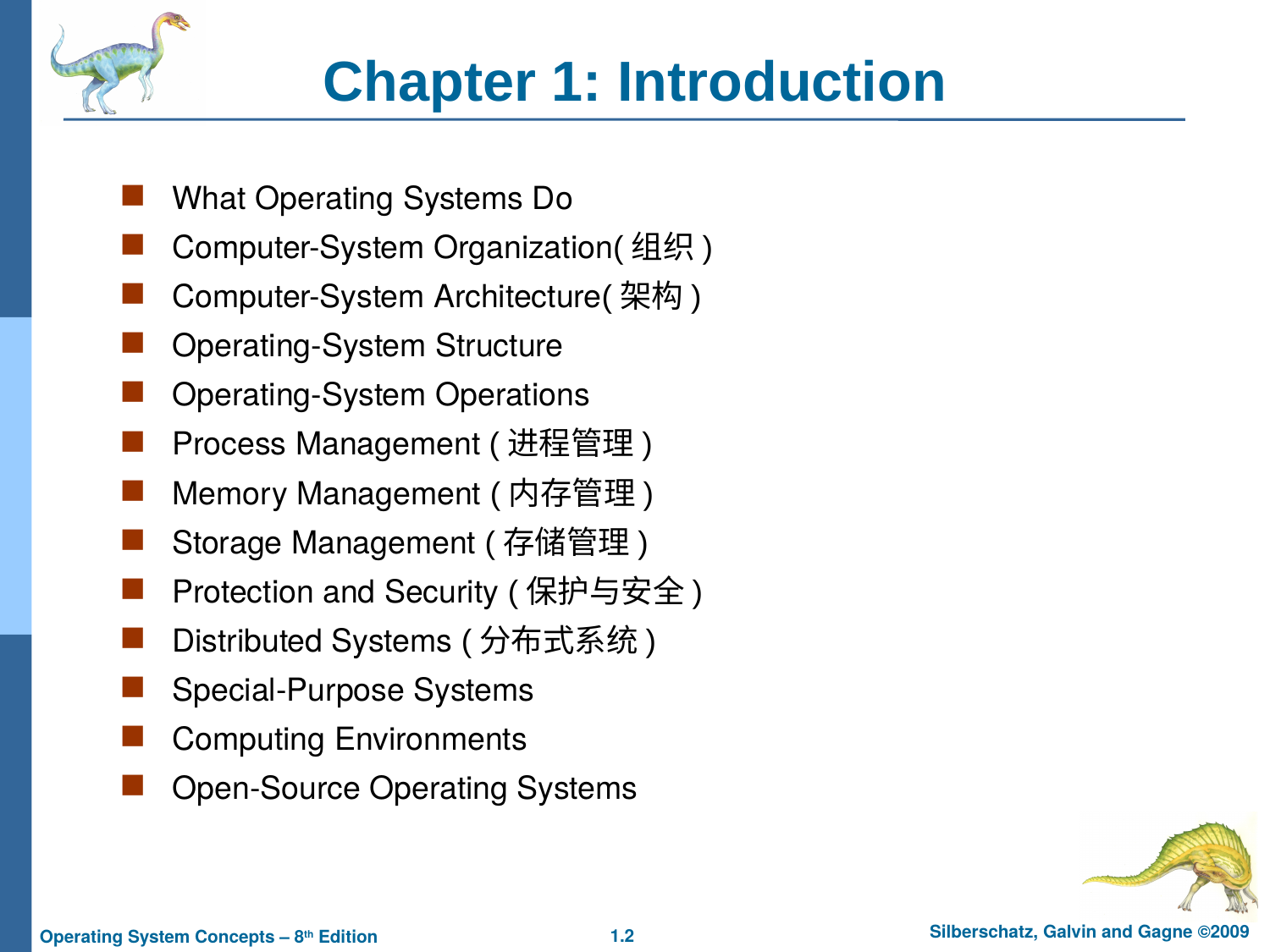

Chapter 1: Introduction
What Operating Systems Do
Computer-System Organization(组织)
Computer-System Architecture(架构)
Operating-System Structure
Operating-System Operations
Process Management (进程管理)
Memory Management (内存管理)
Storage Management (存储管理)
Protection and Security (保护与安全)
Distributed Systems (分布式系统)
Special-Purpose Systems
Computing Environments
Open-Source Operating Systems